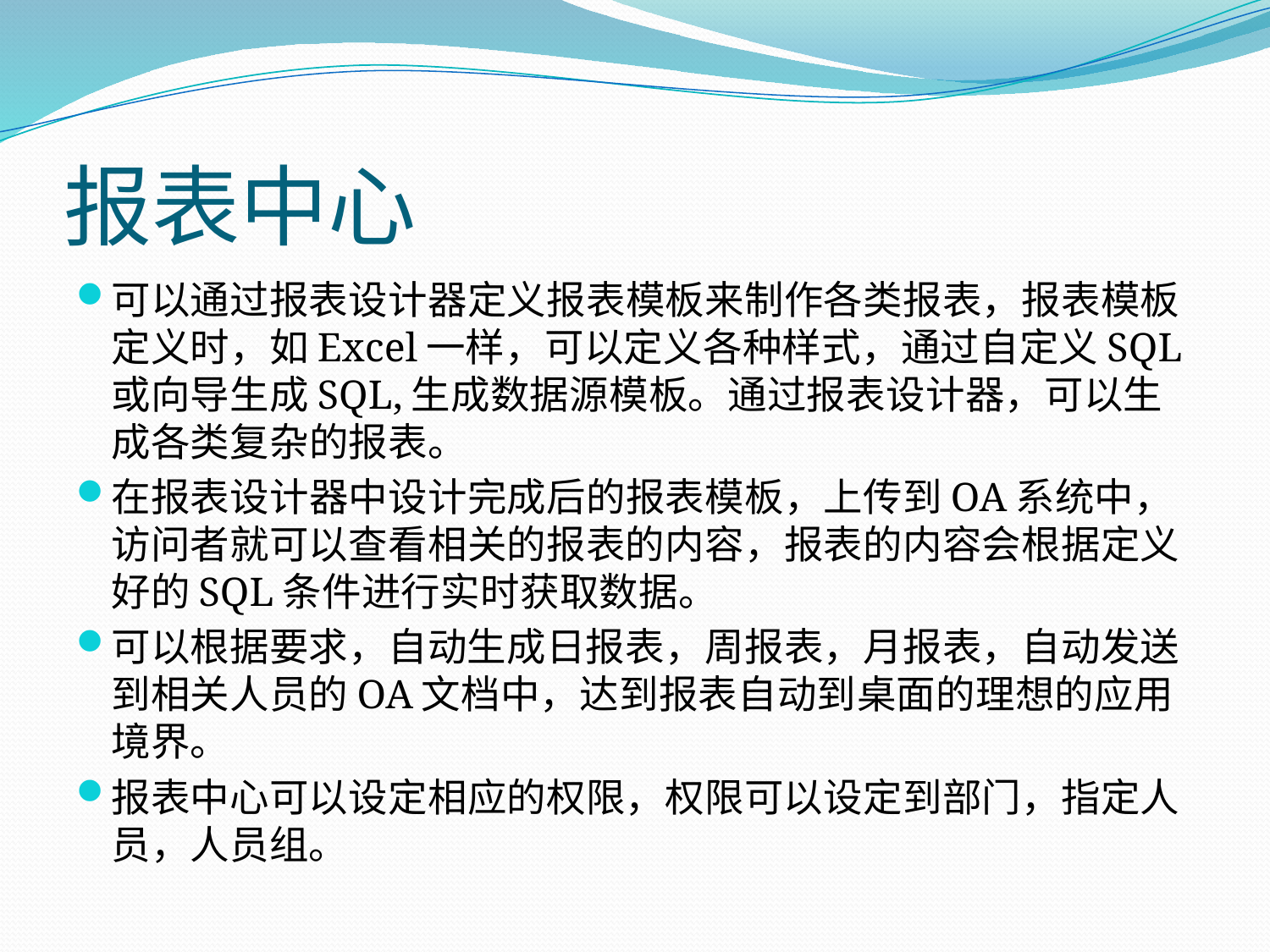

# 报表中心
可以通过报表设计器定义报表模板来制作各类报表，报表模板定义时，如Excel一样，可以定义各种样式，通过自定义SQL或向导生成SQL,生成数据源模板。通过报表设计器，可以生成各类复杂的报表。
在报表设计器中设计完成后的报表模板，上传到OA系统中，访问者就可以查看相关的报表的内容，报表的内容会根据定义好的SQL条件进行实时获取数据。
可以根据要求，自动生成日报表，周报表，月报表，自动发送到相关人员的OA文档中，达到报表自动到桌面的理想的应用境界。
报表中心可以设定相应的权限，权限可以设定到部门，指定人员，人员组。